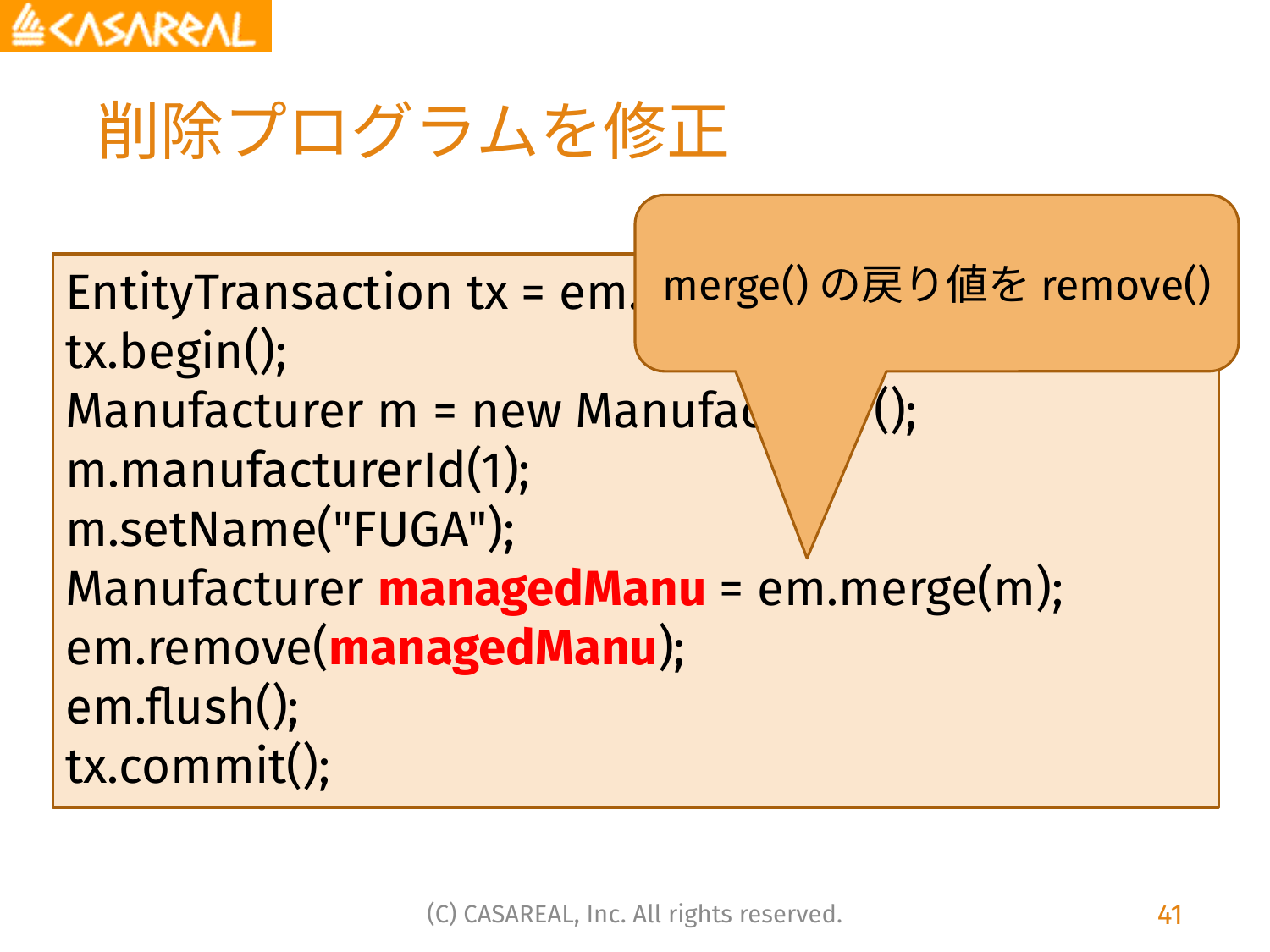

# 削除プログラムを修正
merge()の戻り値をremove()
EntityTransaction tx = em.getTransaction();
tx.begin();
Manufacturer m = new Manufacturer();
m.manufacturerId(1);
m.setName("FUGA");
Manufacturer managedManu = em.merge(m);
em.remove(managedManu);
em.flush();
tx.commit();
(C) CASAREAL, Inc. All rights reserved.
41